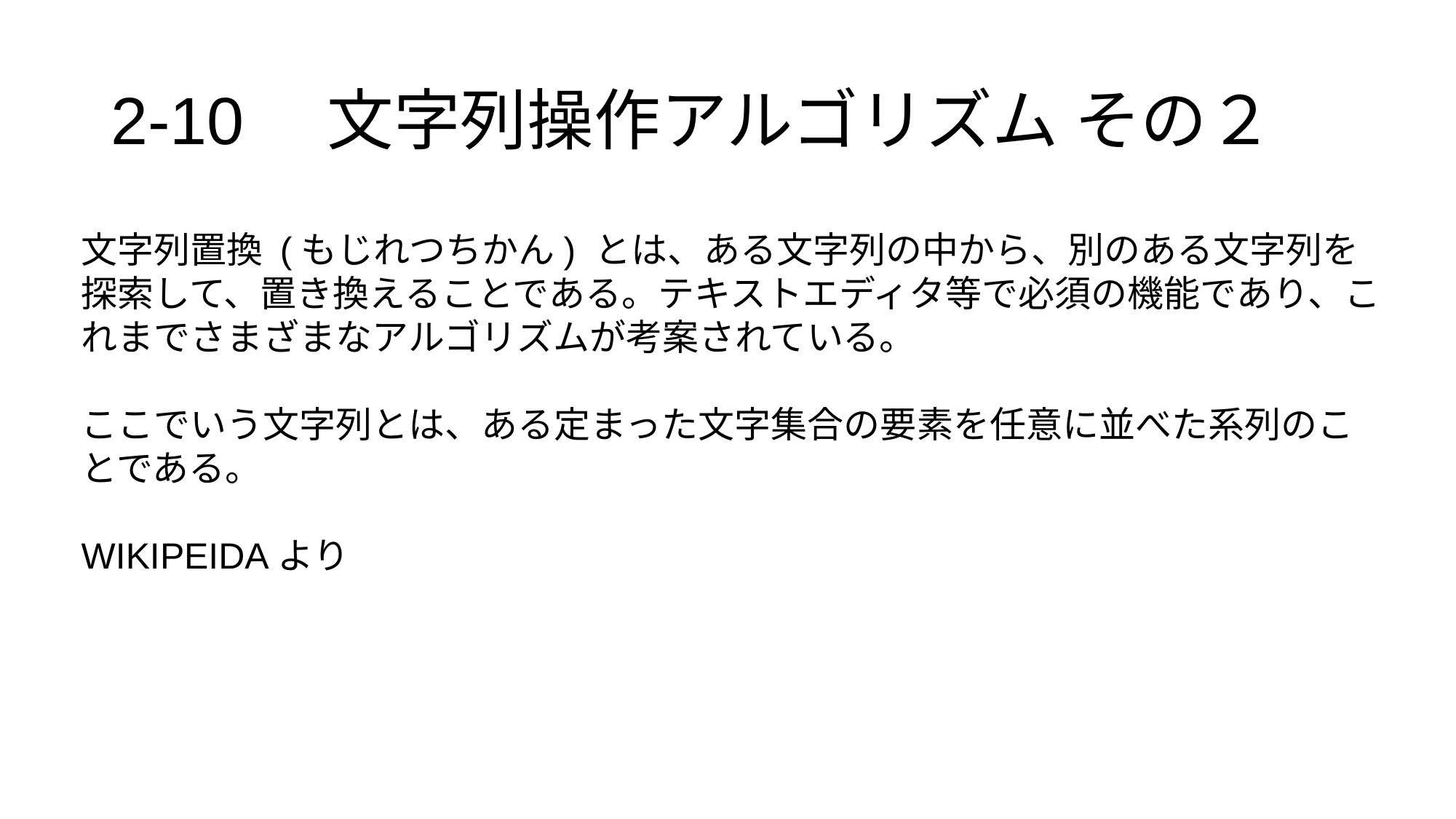

# 2-10　文字列操作アルゴリズム その２
文字列置換 (もじれつちかん) とは、ある文字列の中から、別のある文字列を探索して、置き換えることである。テキストエディタ等で必須の機能であり、これまでさまざまなアルゴリズムが考案されている。

ここでいう文字列とは、ある定まった文字集合の要素を任意に並べた系列のことである。

WIKIPEIDAより